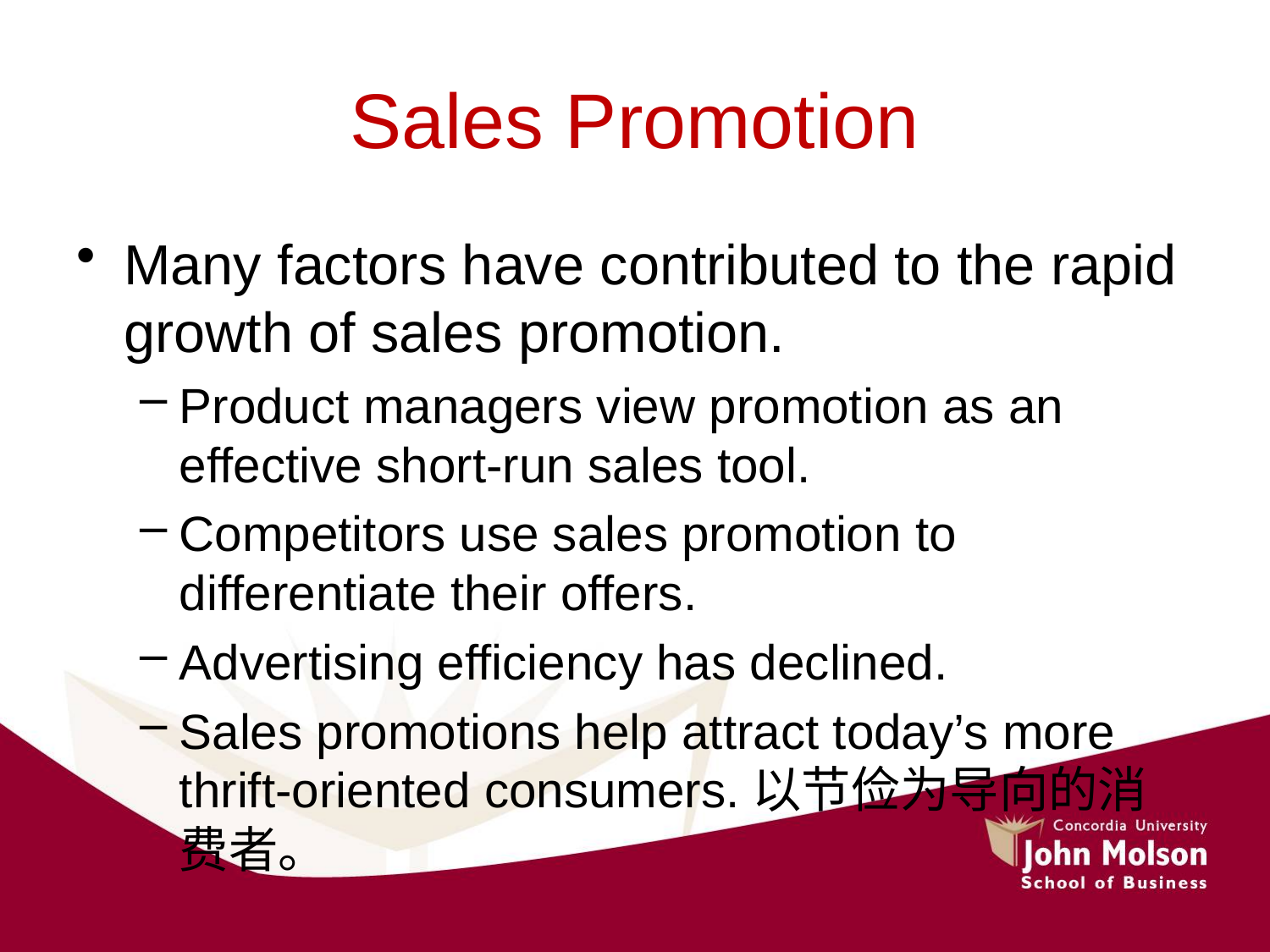

# Sales Promotion
Many factors have contributed to the rapid growth of sales promotion.
Product managers view promotion as an effective short-run sales tool.
Competitors use sales promotion to differentiate their offers.
Advertising efficiency has declined.
Sales promotions help attract today’s more thrift-oriented consumers.以节俭为导向的消费者。